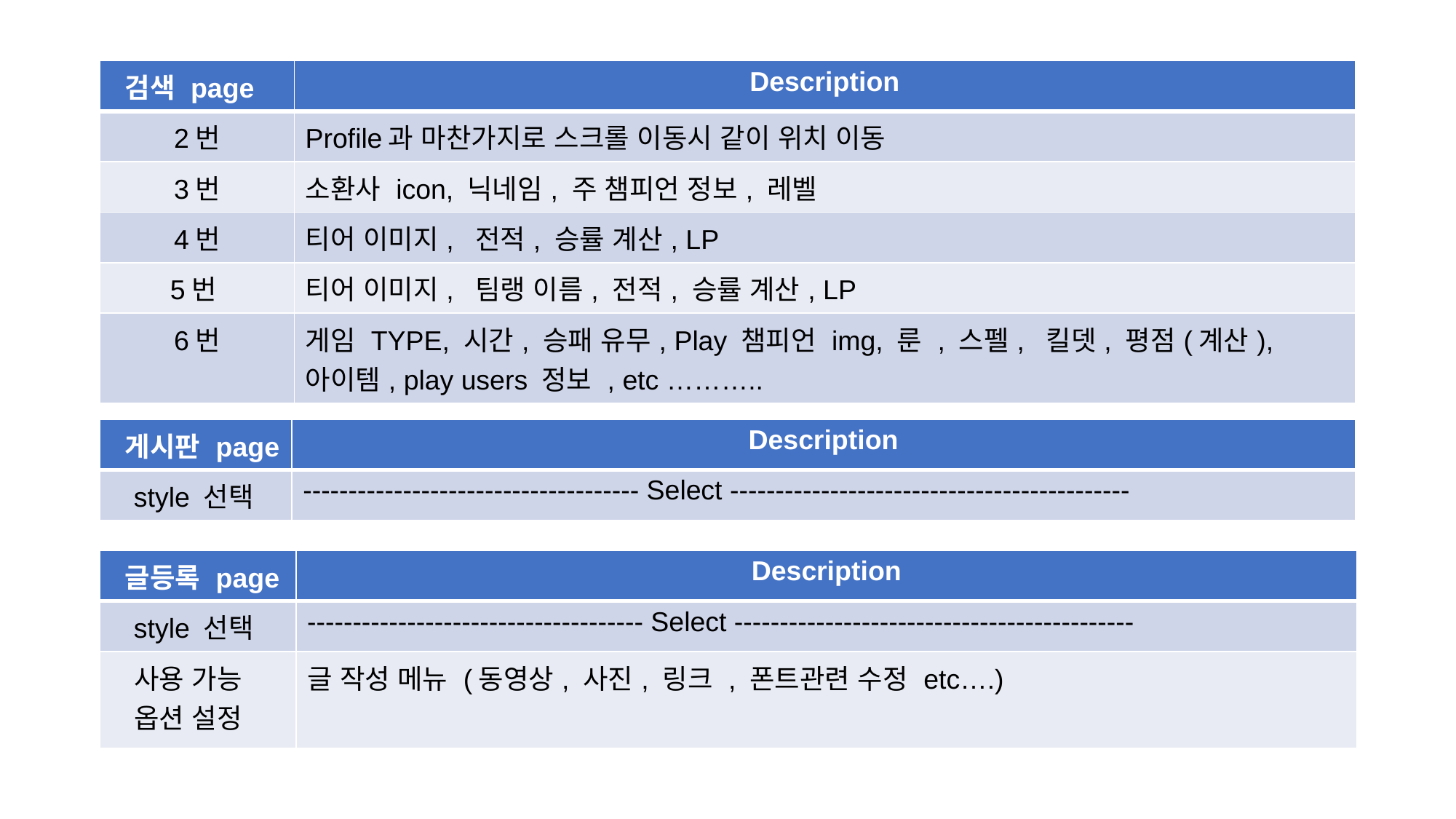

| 검색 page | Description |
| --- | --- |
| 2번 | Profile과 마찬가지로 스크롤 이동시 같이 위치 이동 |
| 3번 | 소환사 icon, 닉네임, 주 챔피언 정보, 레벨 |
| 4번 | 티어 이미지, 전적, 승률 계산, LP |
| 5번 | 티어 이미지, 팀랭 이름, 전적, 승률 계산, LP |
| 6번 | 게임 TYPE, 시간, 승패 유무, Play 챔피언 img, 룬 , 스펠, 킬뎃, 평점(계산), 아이템, play users 정보 , etc ……….. |
| 게시판 page | Description |
| --- | --- |
| style 선택 | ------------------------------------- Select -------------------------------------------- |
| 글등록 page | Description |
| --- | --- |
| style 선택 | ------------------------------------- Select -------------------------------------------- |
| 사용 가능 옵션 설정 | 글 작성 메뉴 (동영상, 사진, 링크 , 폰트관련 수정 etc….) |